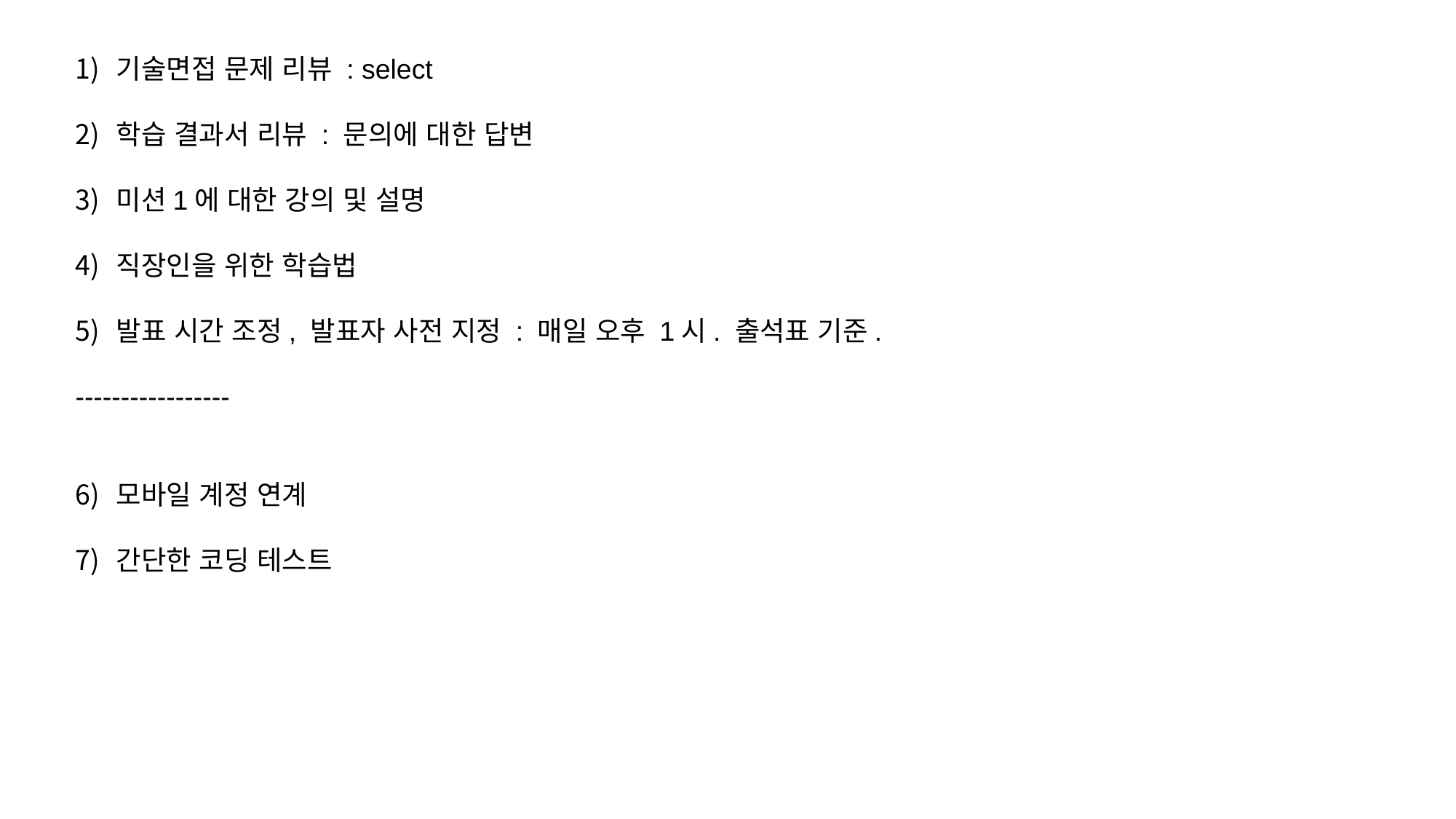

기술면접 문제 리뷰 : select

학습 결과서 리뷰 : 문의에 대한 답변

미션1에 대한 강의 및 설명

직장인을 위한 학습법

발표 시간 조정, 발표자 사전 지정 : 매일 오후 1시. 출석표 기준.

-----------------

모바일 계정 연계

간단한 코딩 테스트